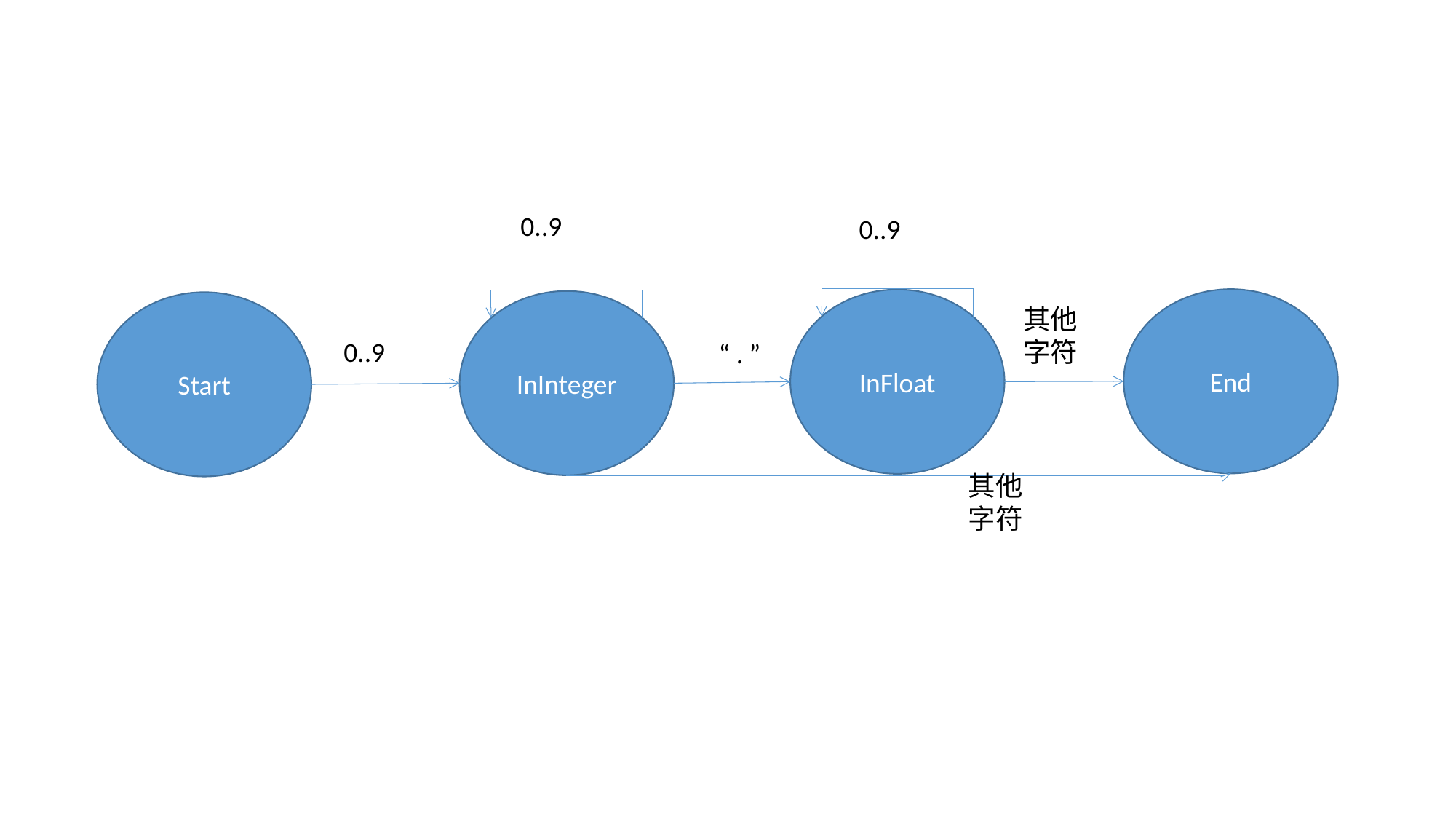

0..9
0..9
End
InFloat
InInteger
Start
其他字符
0..9
“ . ”
其他字符